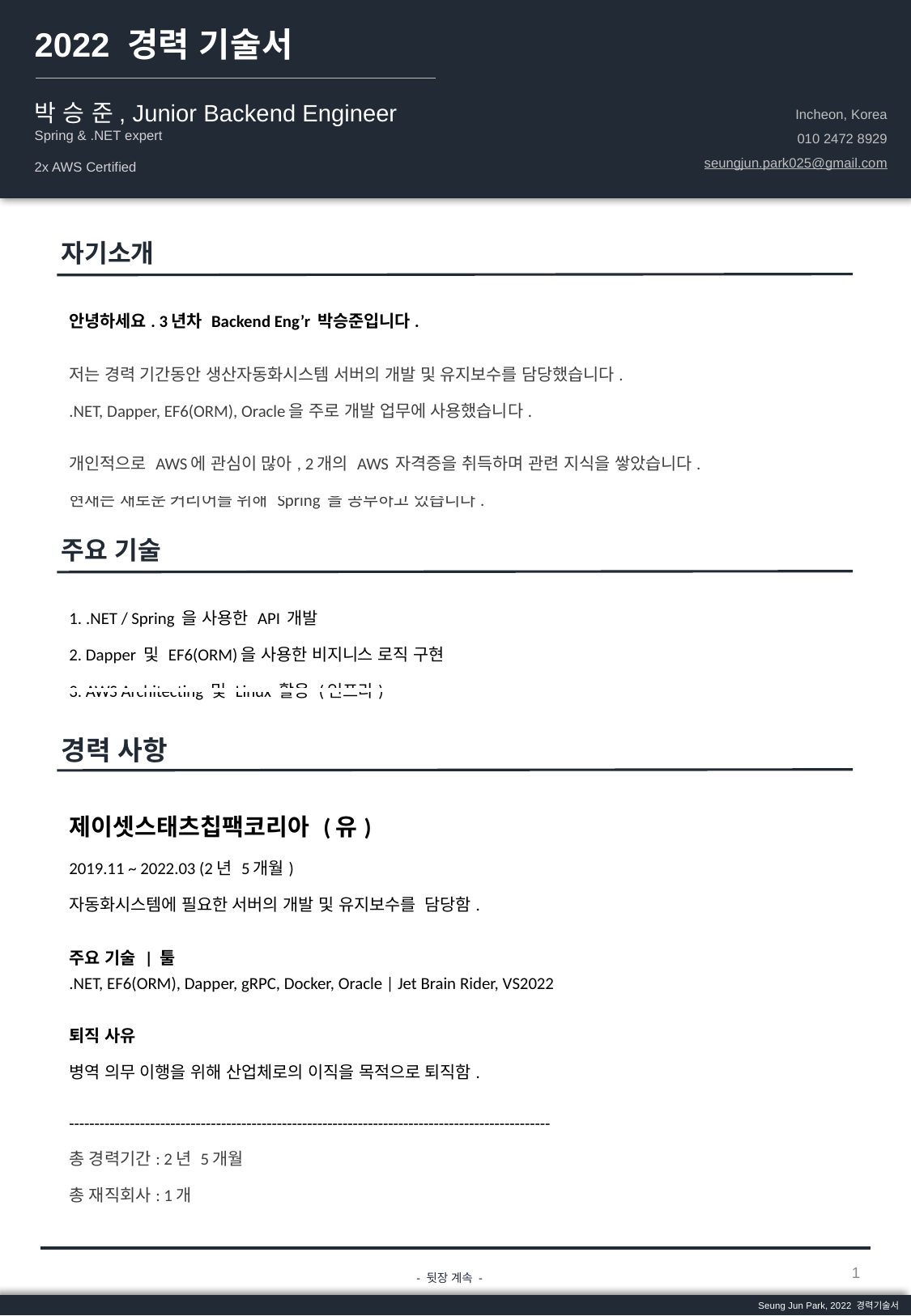

2022 경력 기술서

박 승 준, Junior Backend Engineer
Spring & .NET expert
2x AWS Certified
Incheon, Korea
010 2472 8929
seungjun.park025@gmail.com
자기소개

| 안녕하세요. 3년차 Backend Eng’r 박승준입니다. 저는 경력 기간동안 생산자동화시스템 서버의 개발 및 유지보수를 담당했습니다. .NET, Dapper, EF6(ORM), Oracle을 주로 개발 업무에 사용했습니다. 개인적으로 AWS에 관심이 많아, 2개의 AWS 자격증을 취득하며 관련 지식을 쌓았습니다. 현재는 새로운 커리어를 위해 Spring 을 공부하고 있습니다. |
| --- |
주요 기술

| 1. .NET / Spring 을 사용한 API 개발 2. Dapper 및 EF6(ORM)을 사용한 비지니스 로직 구현 3. AWS Architecting 및 Linux 활용 (인프라) |
| --- |
경력 사항

| 제이셋스태츠칩팩코리아 (유) 2019.11 ~ 2022.03 (2년 5개월) 자동화시스템에 필요한 서버의 개발 및 유지보수를 담당함. 주요 기술 | 툴 .NET, EF6(ORM), Dapper, gRPC, Docker, Oracle | Jet Brain Rider, VS2022 퇴직 사유 병역 의무 이행을 위해 산업체로의 이직을 목적으로 퇴직함. ----------------------------------------------------------------------------------------------- 총 경력기간: 2년 5개월 총 재직회사: 1개 |
| --- |
- 뒷장 계속 -
1

Seung Jun Park, 2022 경력기술서
Seung Jun Park, 2022 Resume